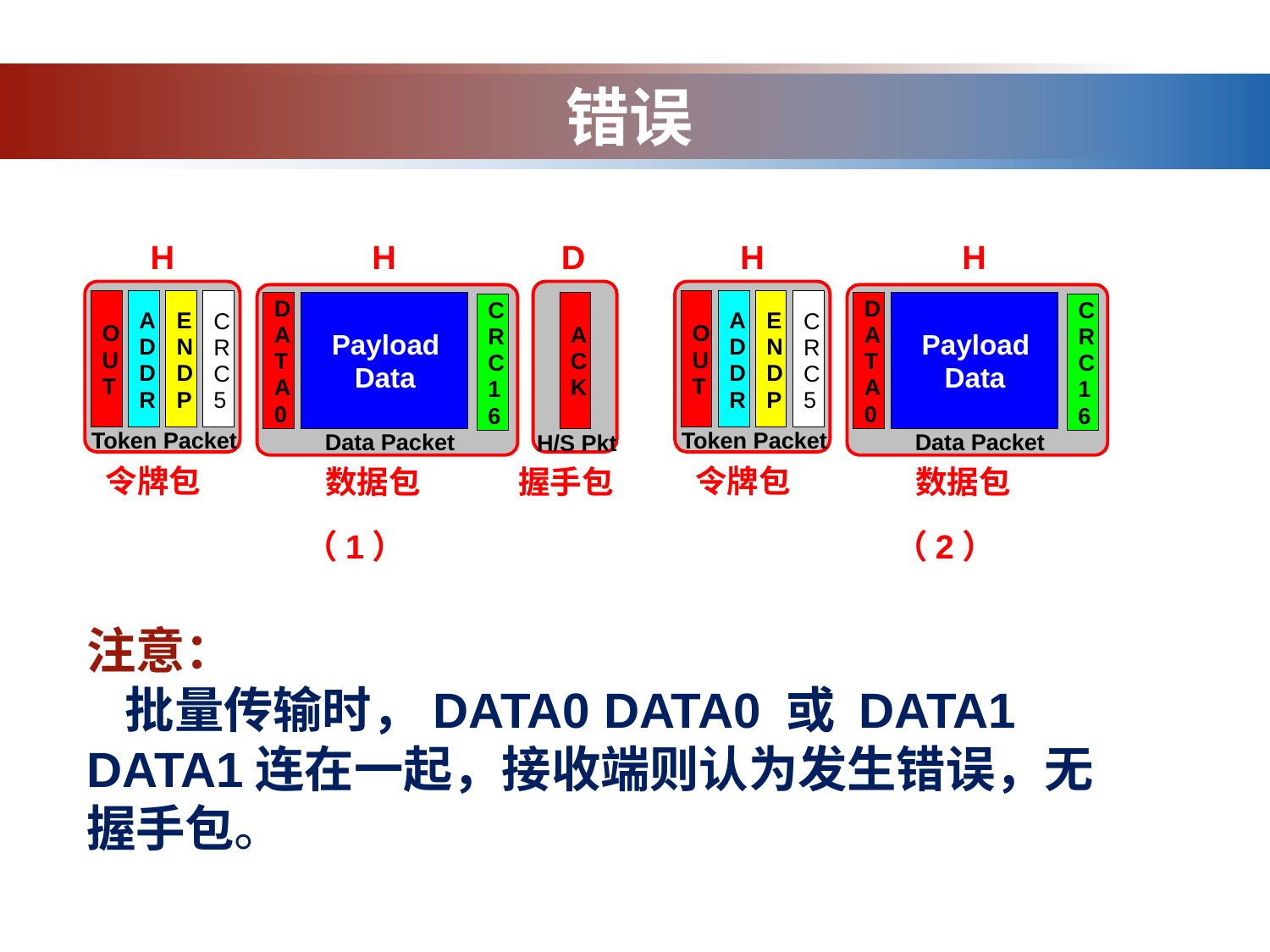

# 错误
H
H
D
H
H

D
D

C
C
A
E
A
E
C
C
O
O
A
A
A
R
R
Payload
Payload
D
N
D
N
R
R
U
U
T
C
T
C
C
D
D
D
D
C
C
Data
Data
T
T
A
K
A
1
1
R
P
R
P
5
5
0
0
6
6
Token Packet
Token Packet
Data Packet
Data Packet
H/S Pkt
令牌包
令牌包
数据包
握手包
数据包
（1）
（2）
注意：
   批量传输时，DATA0 DATA0 或 DATA1 DATA1连在一起，接收端则认为发生错误，无握手包。